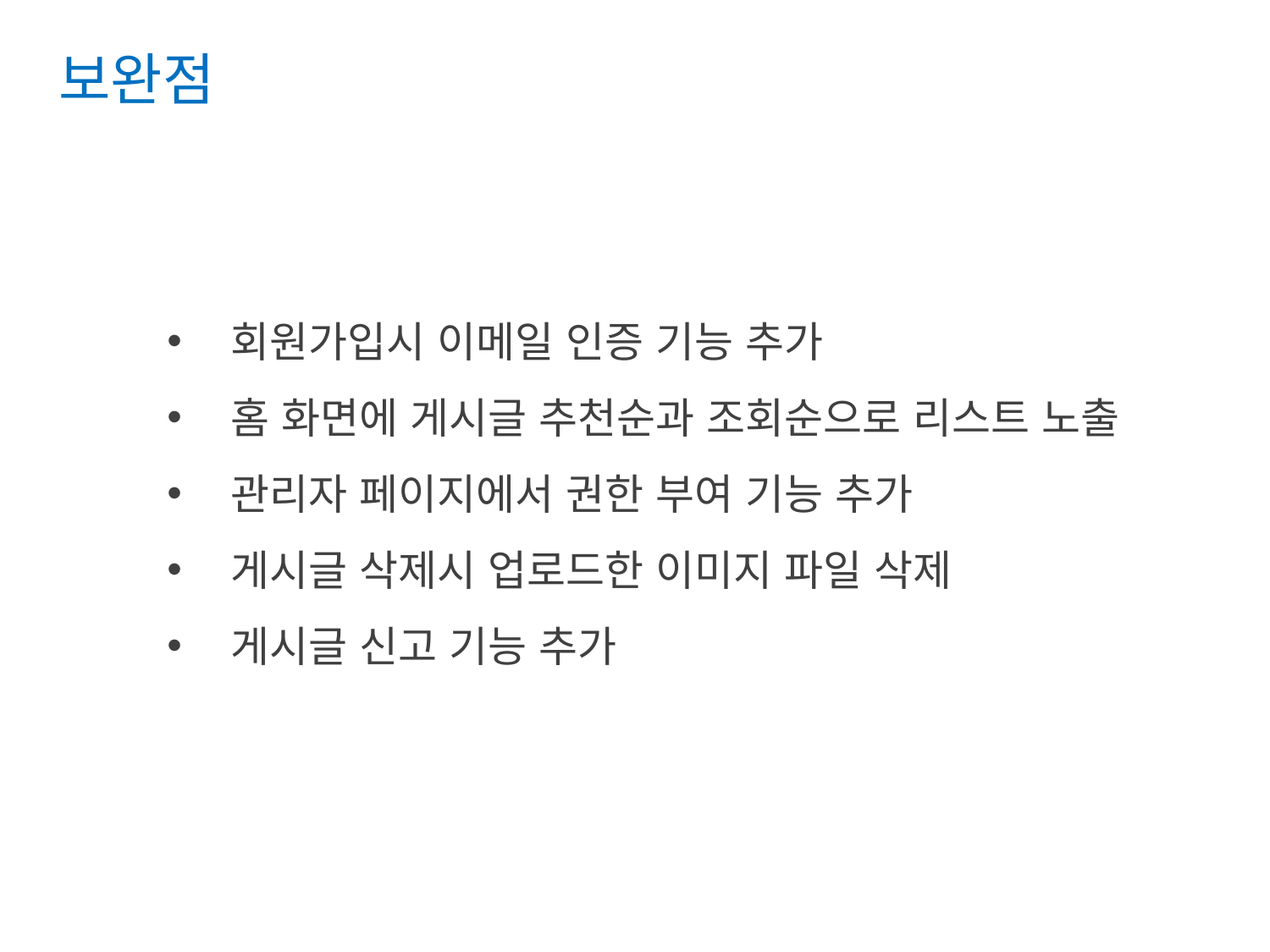

보완점
회원가입시 이메일 인증 기능 추가
홈 화면에 게시글 추천순과 조회순으로 리스트 노출
관리자 페이지에서 권한 부여 기능 추가
게시글 삭제시 업로드한 이미지 파일 삭제
게시글 신고 기능 추가